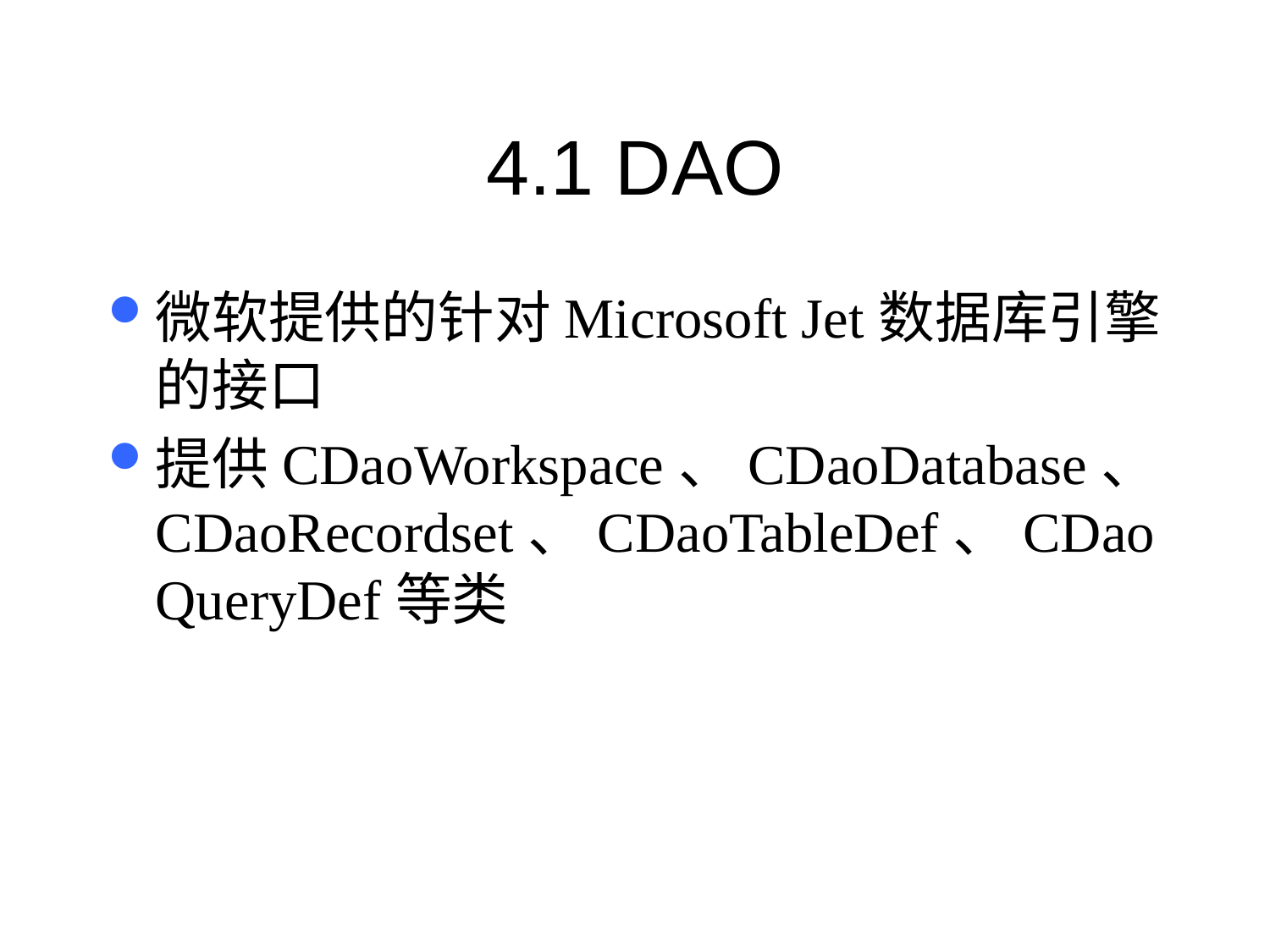

# 4.1 DAO
微软提供的针对Microsoft Jet数据库引擎的接口
提供CDaoWorkspace、CDaoDatabase、CDaoRecordset、CDaoTableDef、CDaoQueryDef等类
158